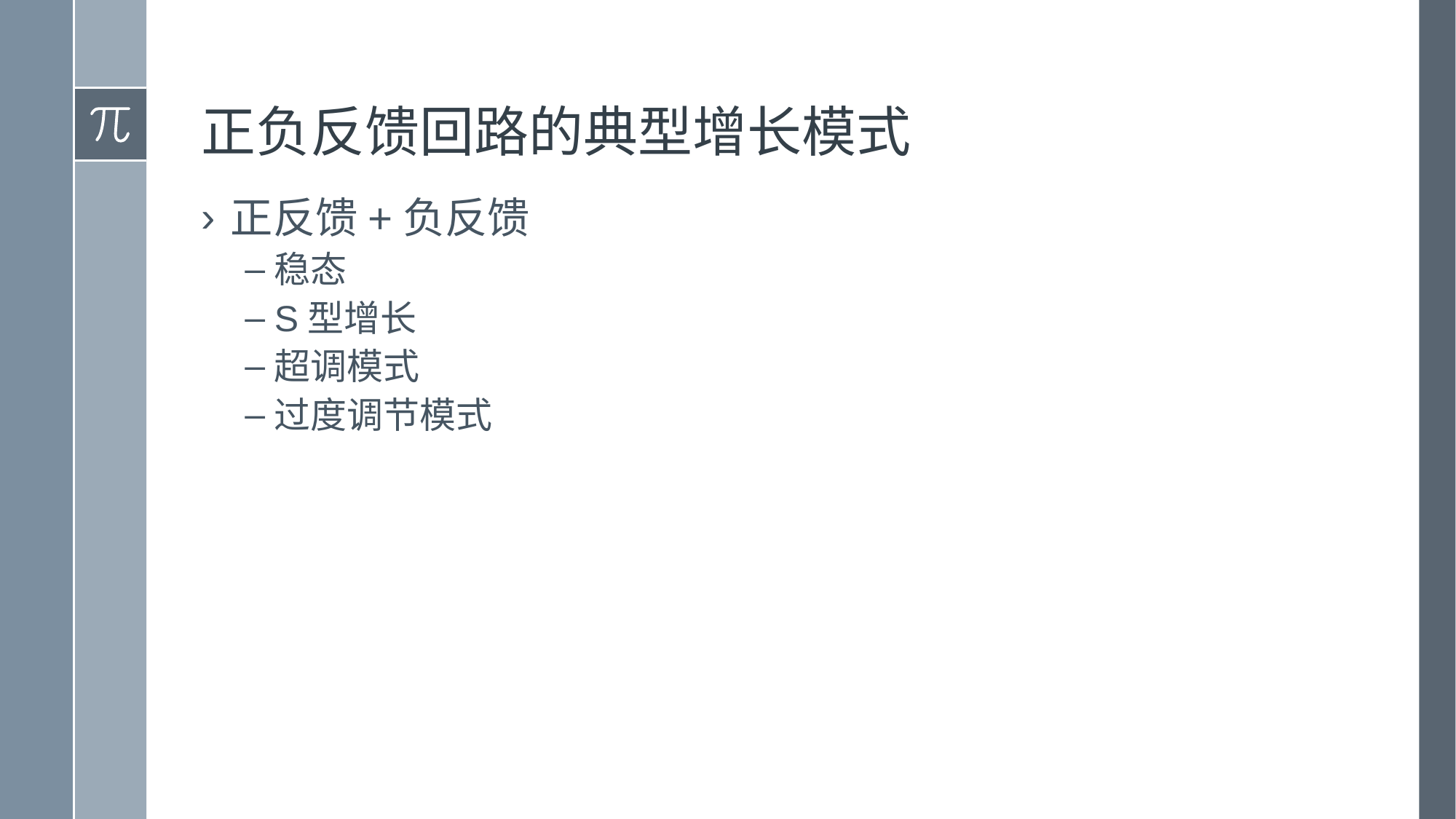

# 正负反馈回路的典型增长模式
正反馈+负反馈
稳态
S型增长
超调模式
过度调节模式